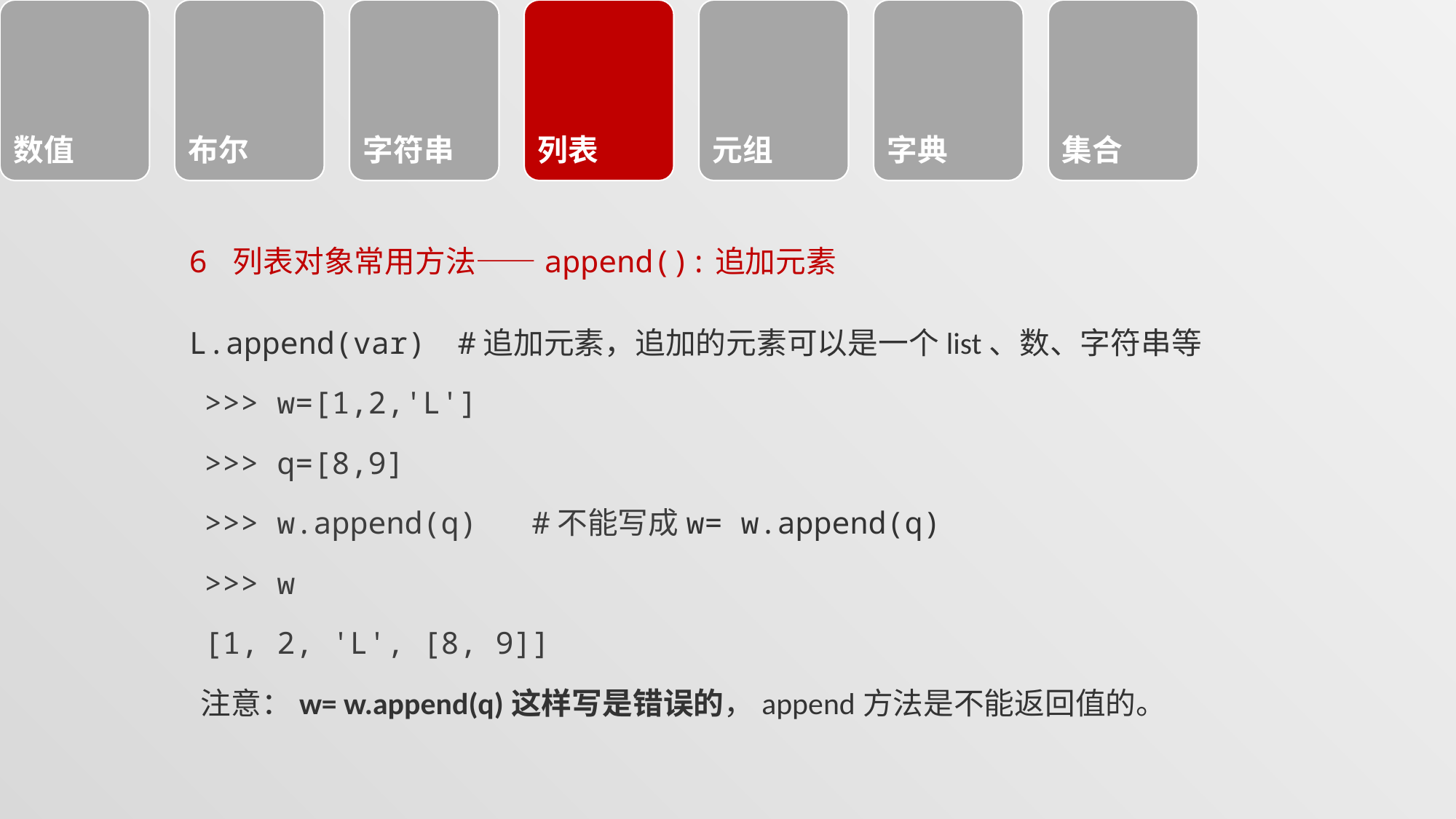

#
6 列表对象常用方法——append():追加元素
L.append(var)   #追加元素，追加的元素可以是一个list、数、字符串等
>>> w=[1,2,'L']
>>> q=[8,9]
>>> w.append(q)   #不能写成w= w.append(q)
>>> w
[1, 2, 'L', [8, 9]]
注意：w= w.append(q)这样写是错误的，append方法是不能返回值的。